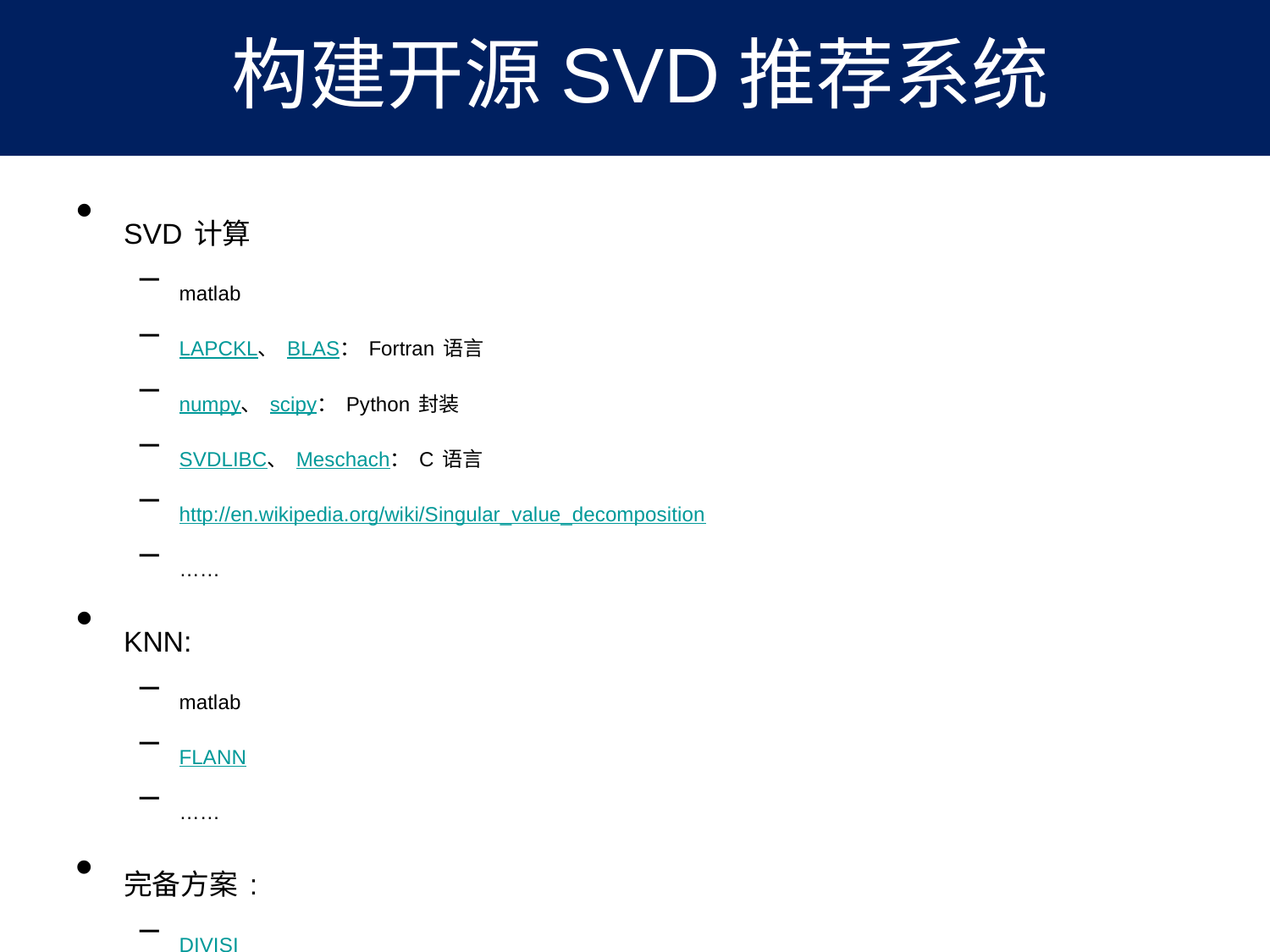

构建开源SVD推荐系统
SVD计算
matlab
LAPCKL、BLAS：Fortran语言
numpy、scipy：Python封装
SVDLIBC、Meschach：C语言
http://en.wikipedia.org/wiki/Singular_value_decomposition
……
KNN:
matlab
FLANN
……
完备方案:
DIVISI
……